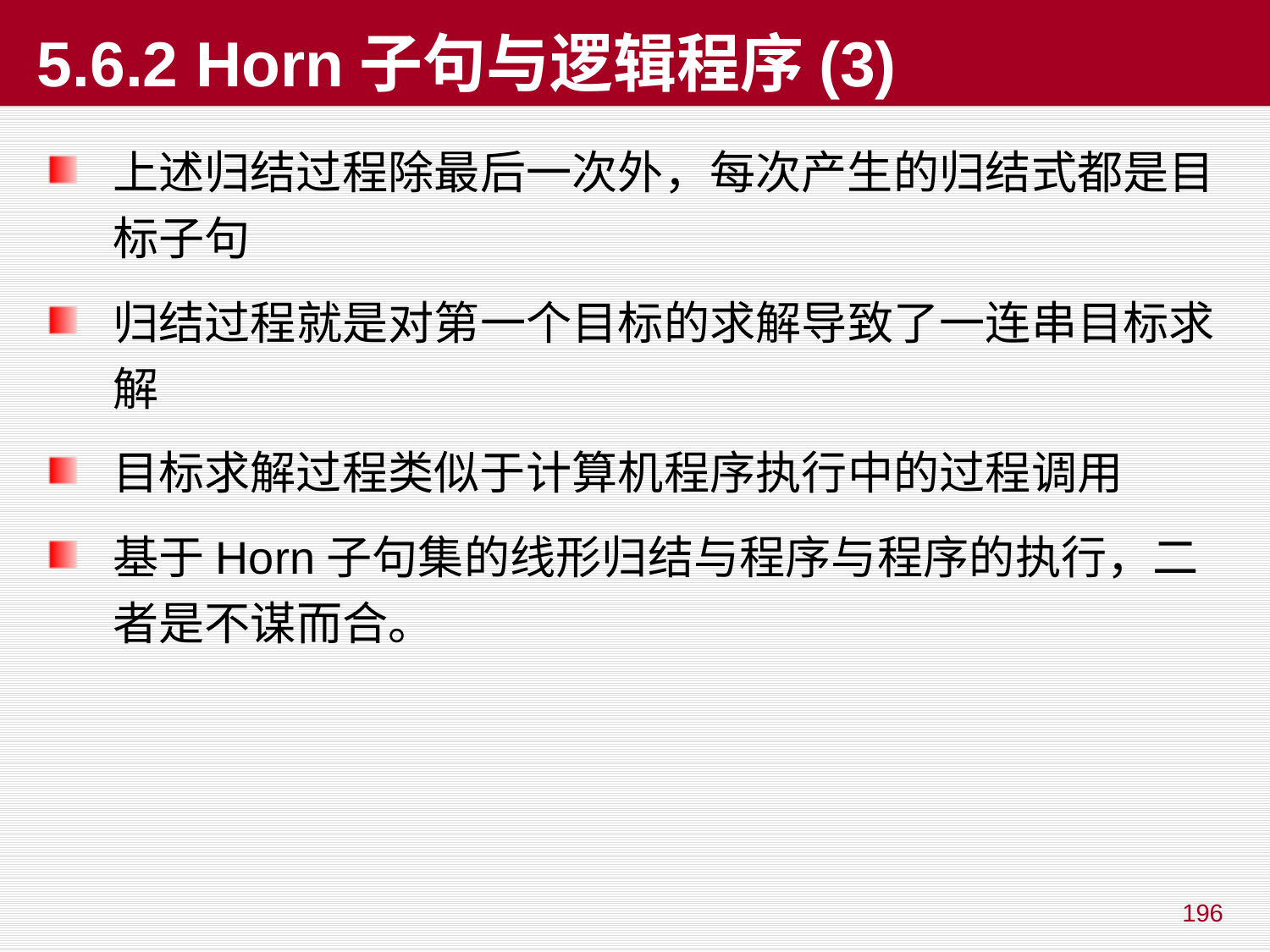

# 5.6.2 Horn子句与逻辑程序(3)
上述归结过程除最后一次外，每次产生的归结式都是目标子句
归结过程就是对第一个目标的求解导致了一连串目标求解
目标求解过程类似于计算机程序执行中的过程调用
基于Horn子句集的线形归结与程序与程序的执行，二者是不谋而合。
196